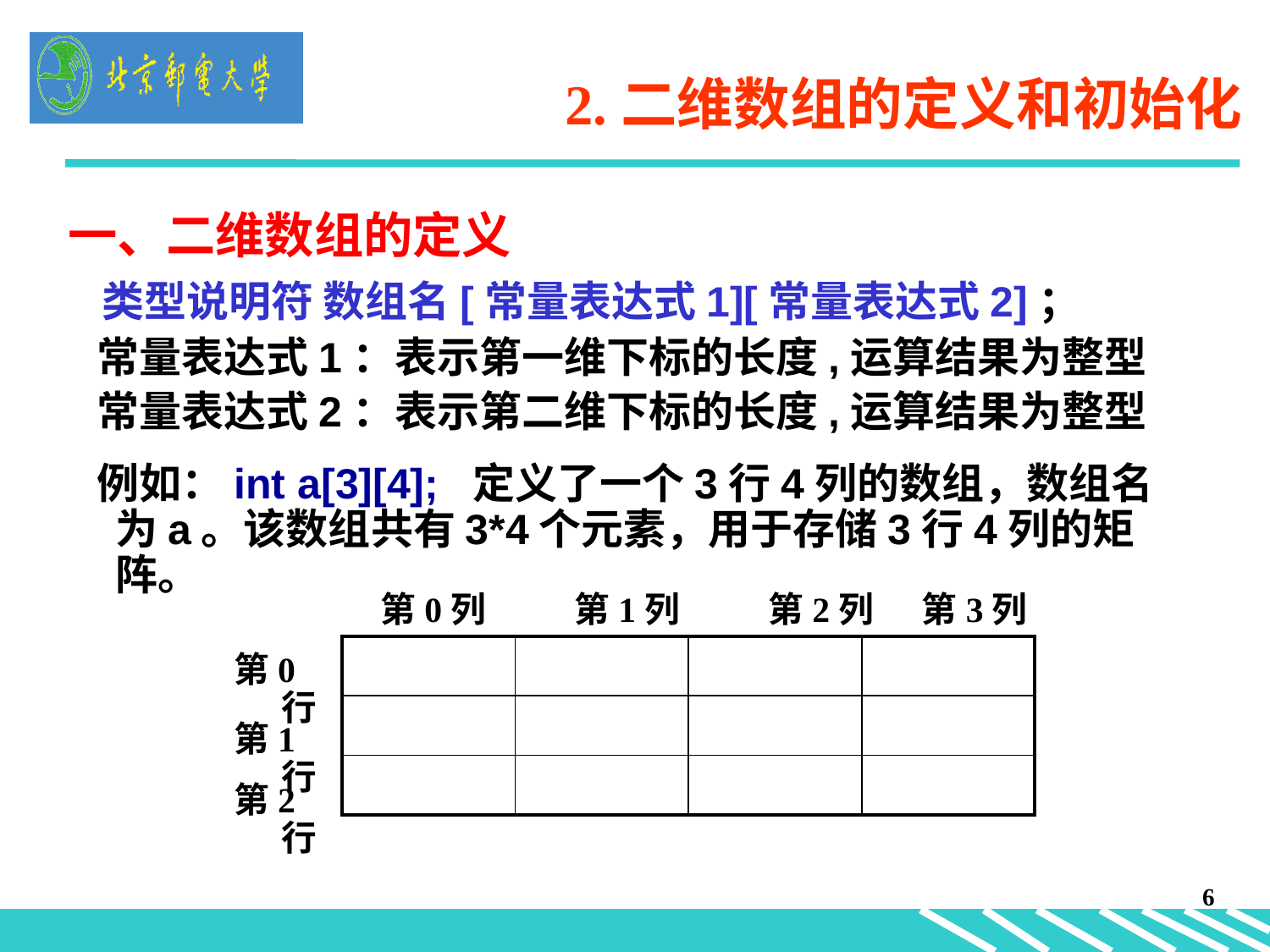

2.二维数组的定义和初始化
一、二维数组的定义
  类型说明符 数组名[常量表达式1][常量表达式2]；
  常量表达式1：表示第一维下标的长度,运算结果为整型
  常量表达式2：表示第二维下标的长度,运算结果为整型

  例如：int a[3][4];  定义了一个3行4列的数组，数组名为a。该数组共有3*4个元素，用于存储3行4列的矩阵。
 第0列           第1列           第2列      第3列
|  |  |  |  |
| --- | --- | --- | --- |
|  |  |  |  |
|  |  |  |  |
第0行
第1行
第2行
6